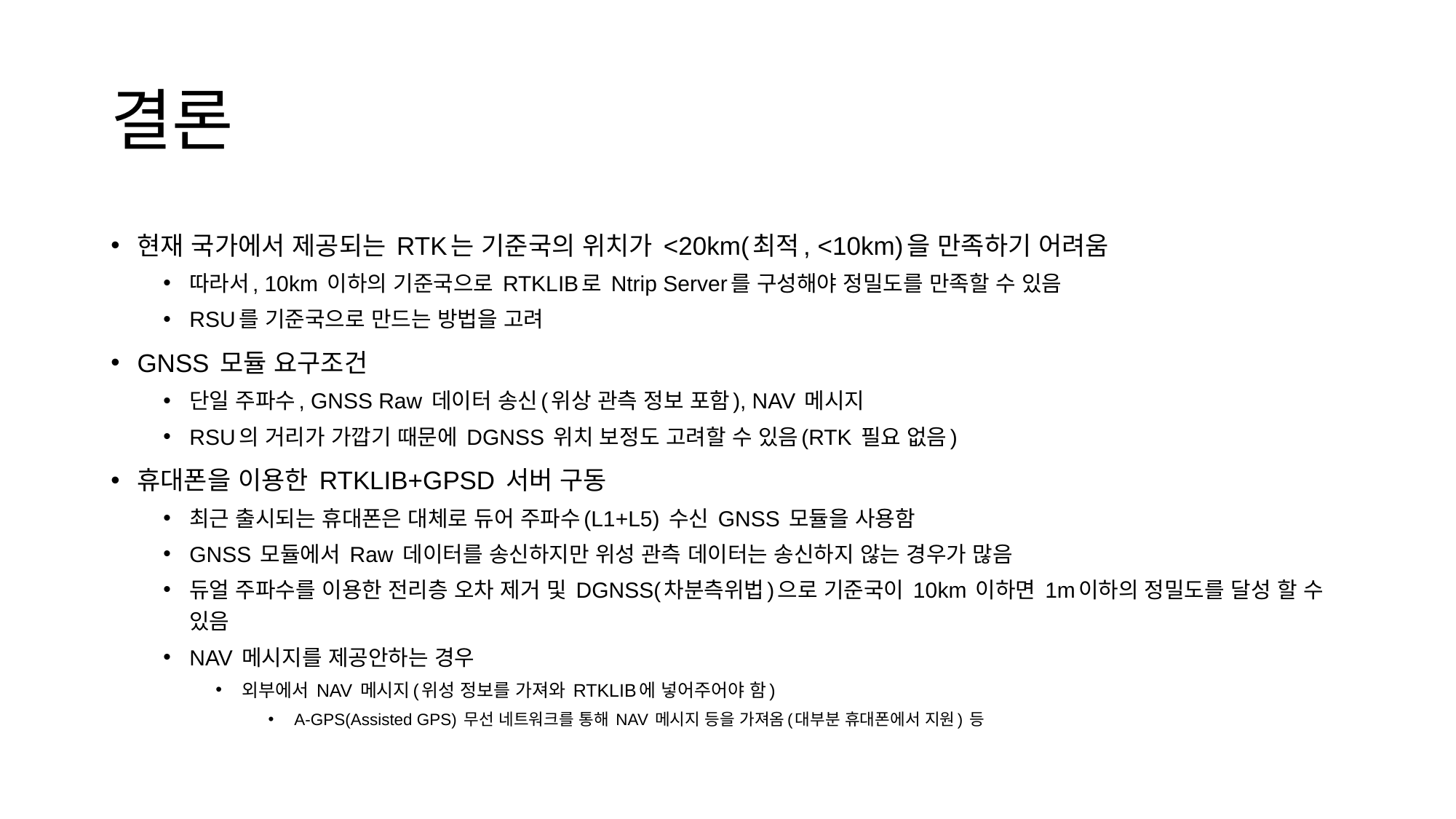

# 결론
현재 국가에서 제공되는 RTK는 기준국의 위치가 <20km(최적, <10km)을 만족하기 어려움
따라서, 10km 이하의 기준국으로 RTKLIB로 Ntrip Server를 구성해야 정밀도를 만족할 수 있음
RSU를 기준국으로 만드는 방법을 고려
GNSS 모듈 요구조건
단일 주파수, GNSS Raw 데이터 송신(위상 관측 정보 포함), NAV 메시지
RSU의 거리가 가깝기 때문에 DGNSS 위치 보정도 고려할 수 있음(RTK 필요 없음)
휴대폰을 이용한 RTKLIB+GPSD 서버 구동
최근 출시되는 휴대폰은 대체로 듀어 주파수(L1+L5) 수신 GNSS 모듈을 사용함
GNSS 모듈에서 Raw 데이터를 송신하지만 위성 관측 데이터는 송신하지 않는 경우가 많음
듀얼 주파수를 이용한 전리층 오차 제거 및 DGNSS(차분측위법)으로 기준국이 10km 이하면 1m이하의 정밀도를 달성 할 수 있음
NAV 메시지를 제공안하는 경우
외부에서 NAV 메시지(위성 정보를 가져와 RTKLIB에 넣어주어야 함)
A-GPS(Assisted GPS) 무선 네트워크를 통해 NAV 메시지 등을 가져옴(대부분 휴대폰에서 지원) 등